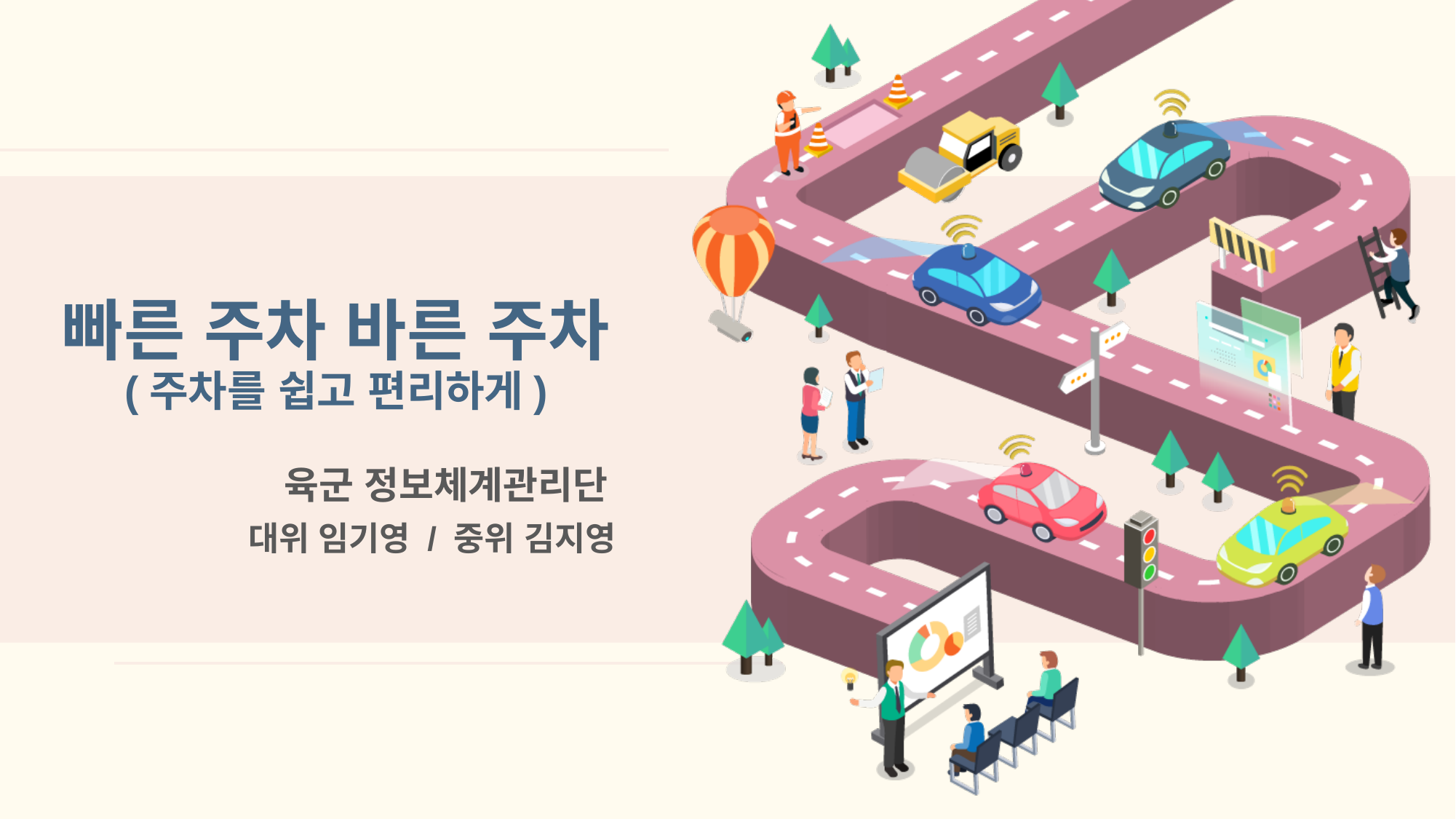

빠른 주차 바른 주차
(주차를 쉽고 편리하게)
육군 정보체계관리단
대위 임기영 / 중위 김지영